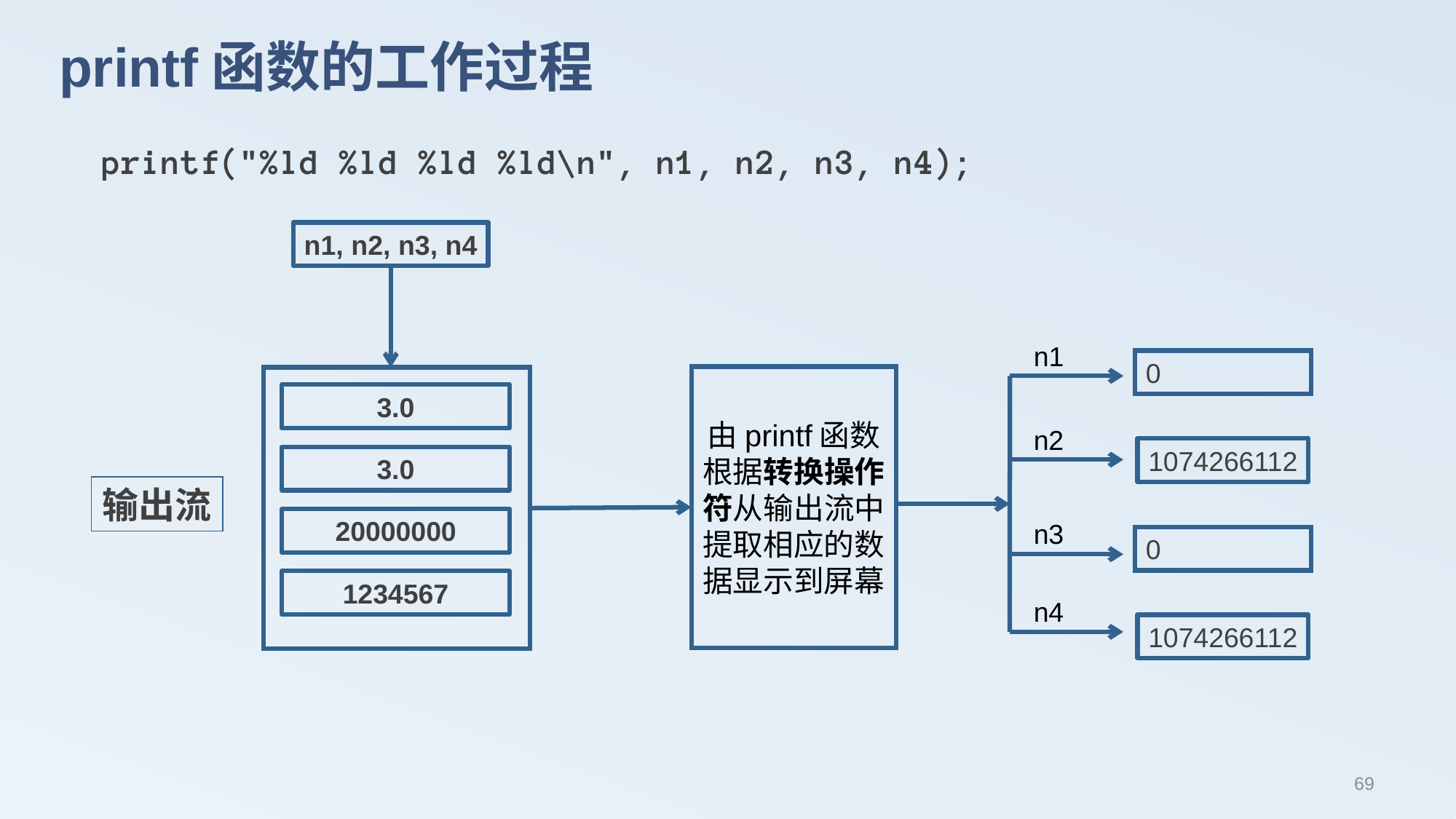

# printf函数的工作过程
printf("%ld %ld %ld %ld\n", n1, n2, n3, n4);
n1, n2, n3, n4
n1
0
由printf函数根据转换操作符从输出流中提取相应的数据显示到屏幕

3.0
n2
1074266112
3.0
输出流
20000000
n3
0
1234567
n4
1074266112